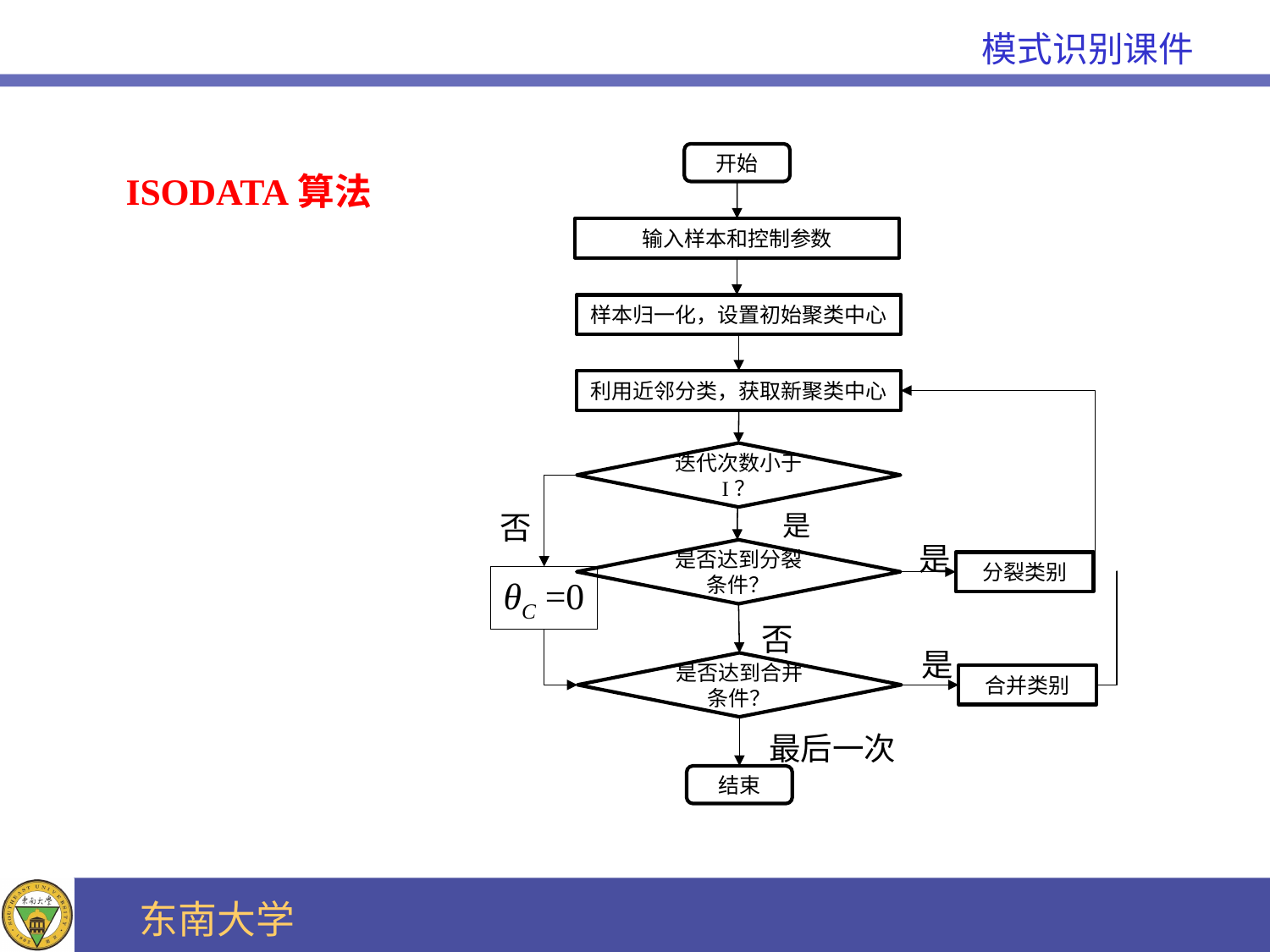

开始
ISODATA算法
输入样本和控制参数
样本归一化，设置初始聚类中心
利用近邻分类，获取新聚类中心
迭代次数小于 I？
否
是
是
是否达到分裂条件？
分裂类别
θC =0
否
是
是否达到合并条件？
合并类别
最后一次
结束